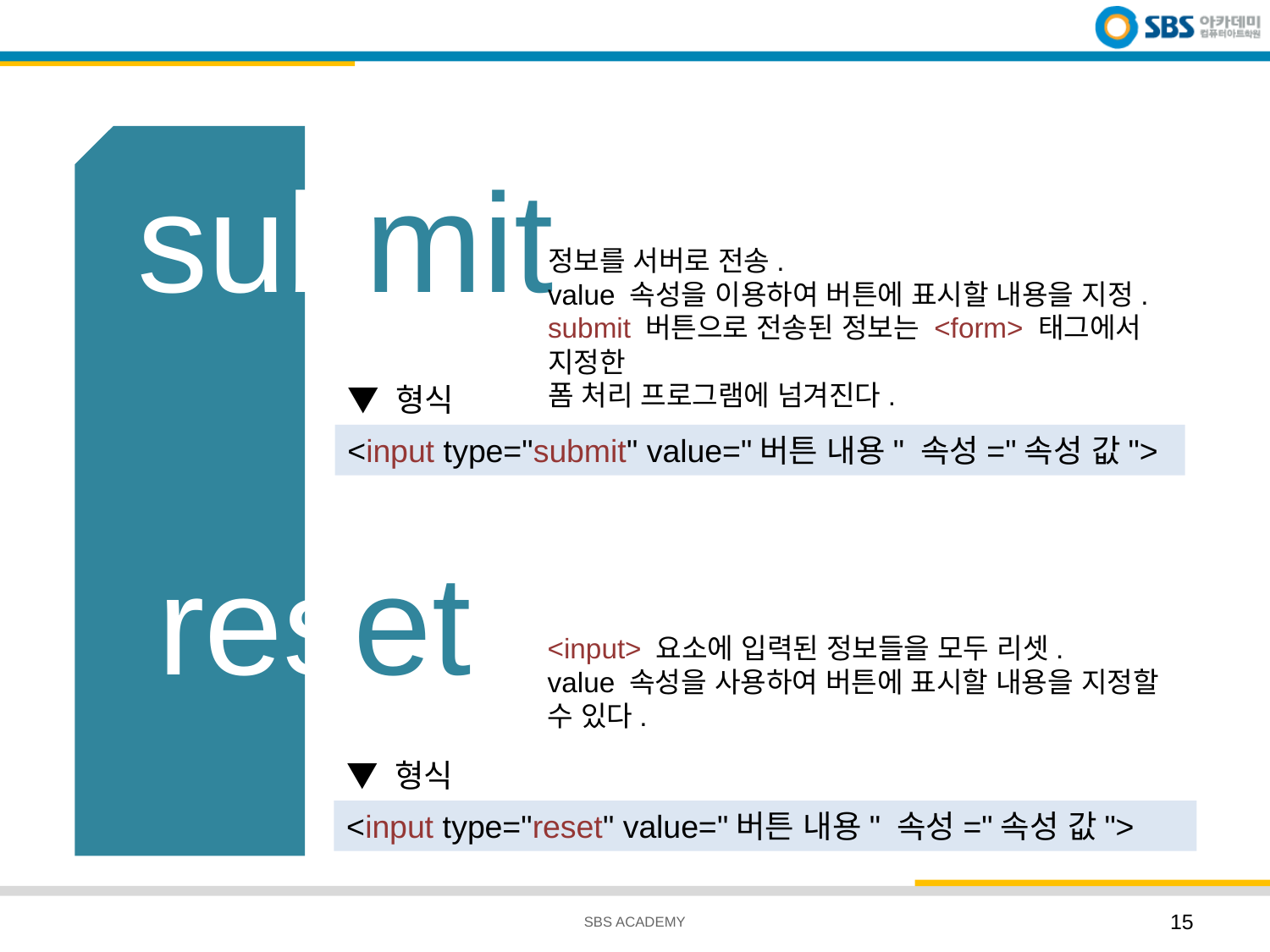

# submit
정보를 서버로 전송.
value 속성을 이용하여 버튼에 표시할 내용을 지정.
submit 버튼으로 전송된 정보는 <form> 태그에서 지정한
폼 처리 프로그램에 넘겨진다.
▼ 형식
<input type="submit" value="버튼 내용" 속성="속성 값">
reset
<input> 요소에 입력된 정보들을 모두 리셋.
value 속성을 사용하여 버튼에 표시할 내용을 지정할 수 있다.
▼ 형식
<input type="reset" value="버튼 내용" 속성="속성 값">
SBS ACADEMY
15